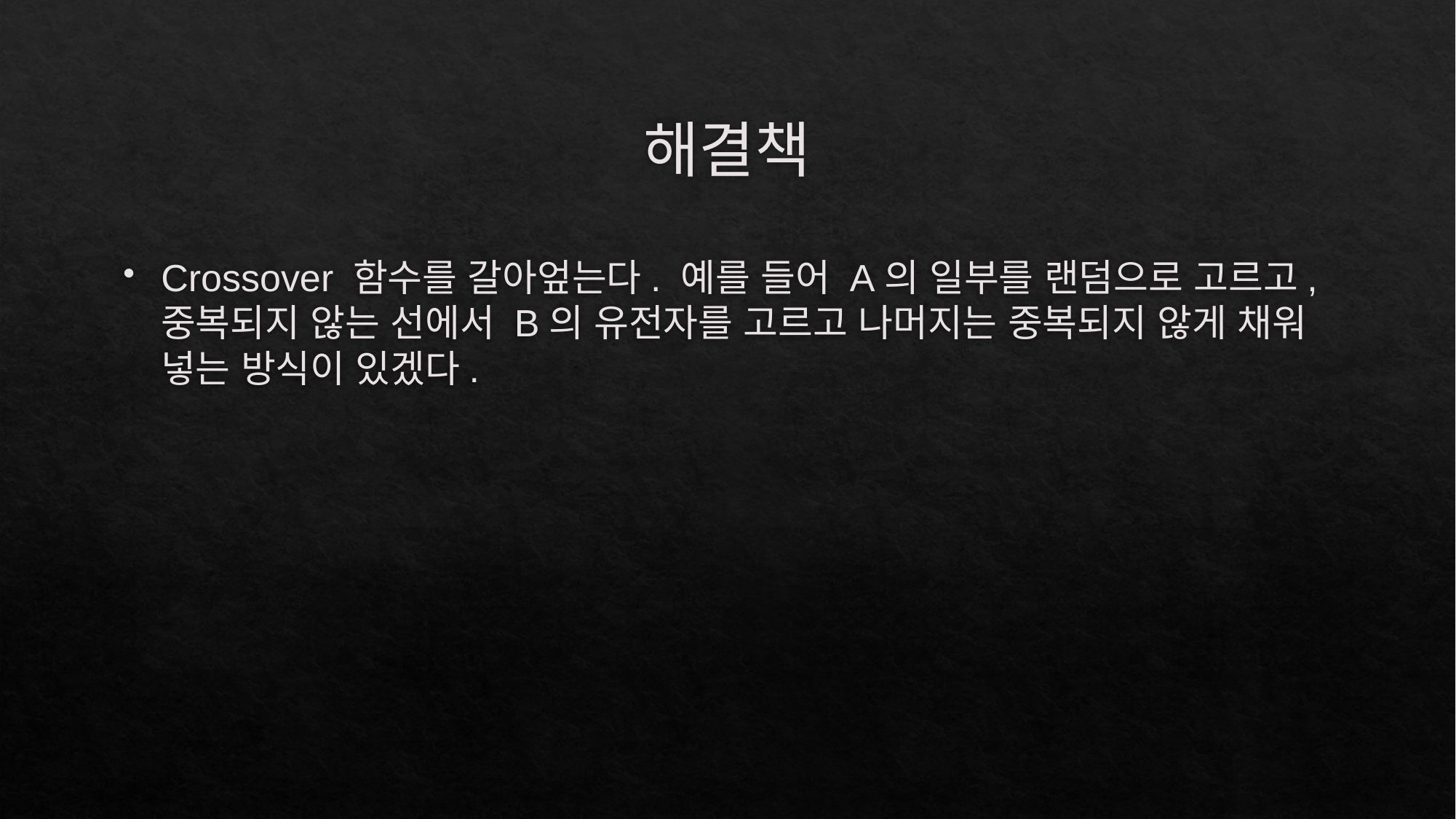

# 해결책
Crossover 함수를 갈아엎는다. 예를 들어 A의 일부를 랜덤으로 고르고, 중복되지 않는 선에서 B의 유전자를 고르고 나머지는 중복되지 않게 채워 넣는 방식이 있겠다.